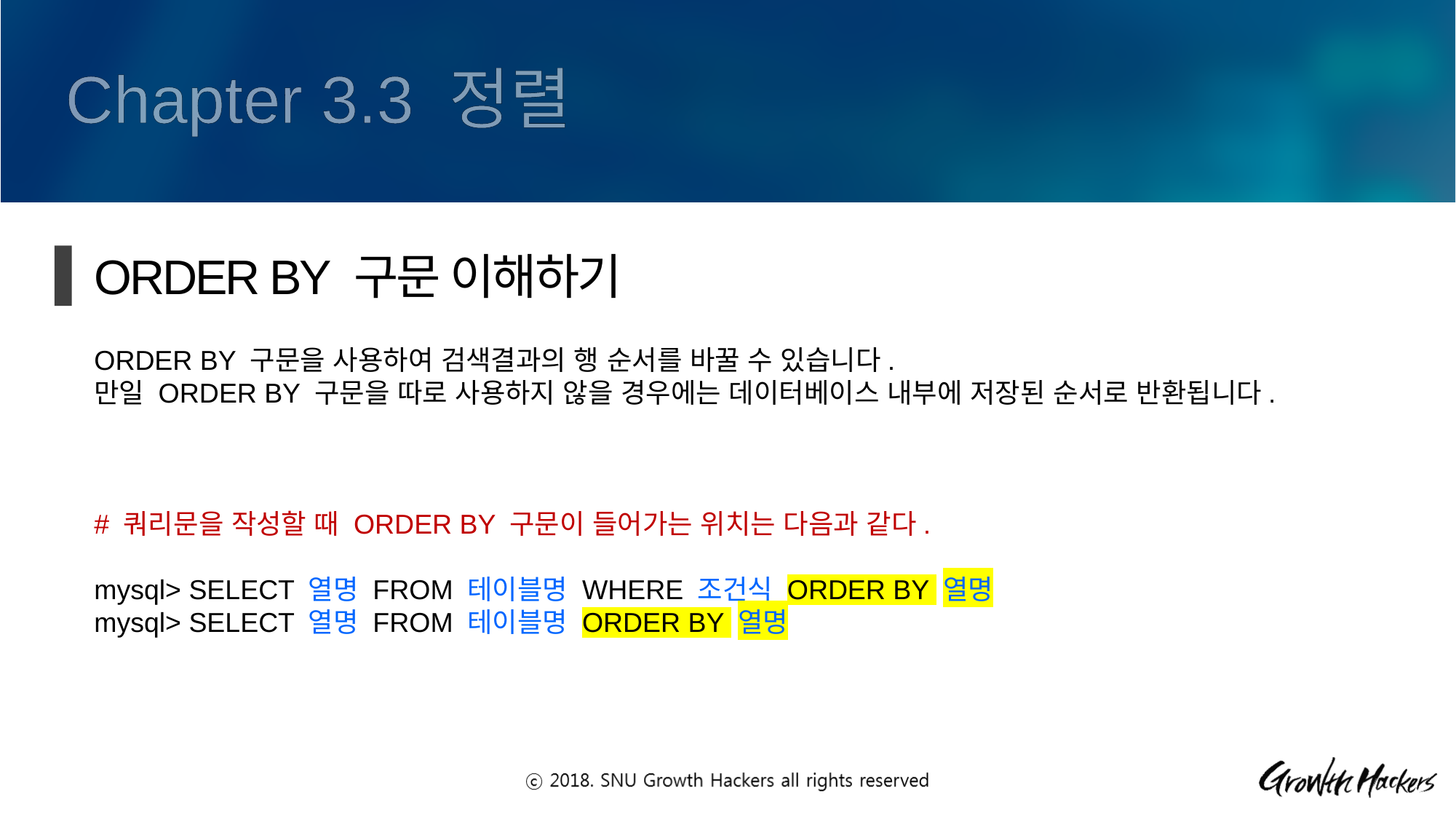

Chapter 3.3 정렬
ORDER BY 구문 이해하기

ORDER BY 구문을 사용하여 검색결과의 행 순서를 바꿀 수 있습니다.
만일 ORDER BY 구문을 따로 사용하지 않을 경우에는 데이터베이스 내부에 저장된 순서로 반환됩니다.

# 쿼리문을 작성할 때 ORDER BY 구문이 들어가는 위치는 다음과 같다.

mysql> SELECT 열명 FROM 테이블명 WHERE 조건식 ORDER BY 열명
mysql> SELECT 열명 FROM 테이블명 ORDER BY 열명